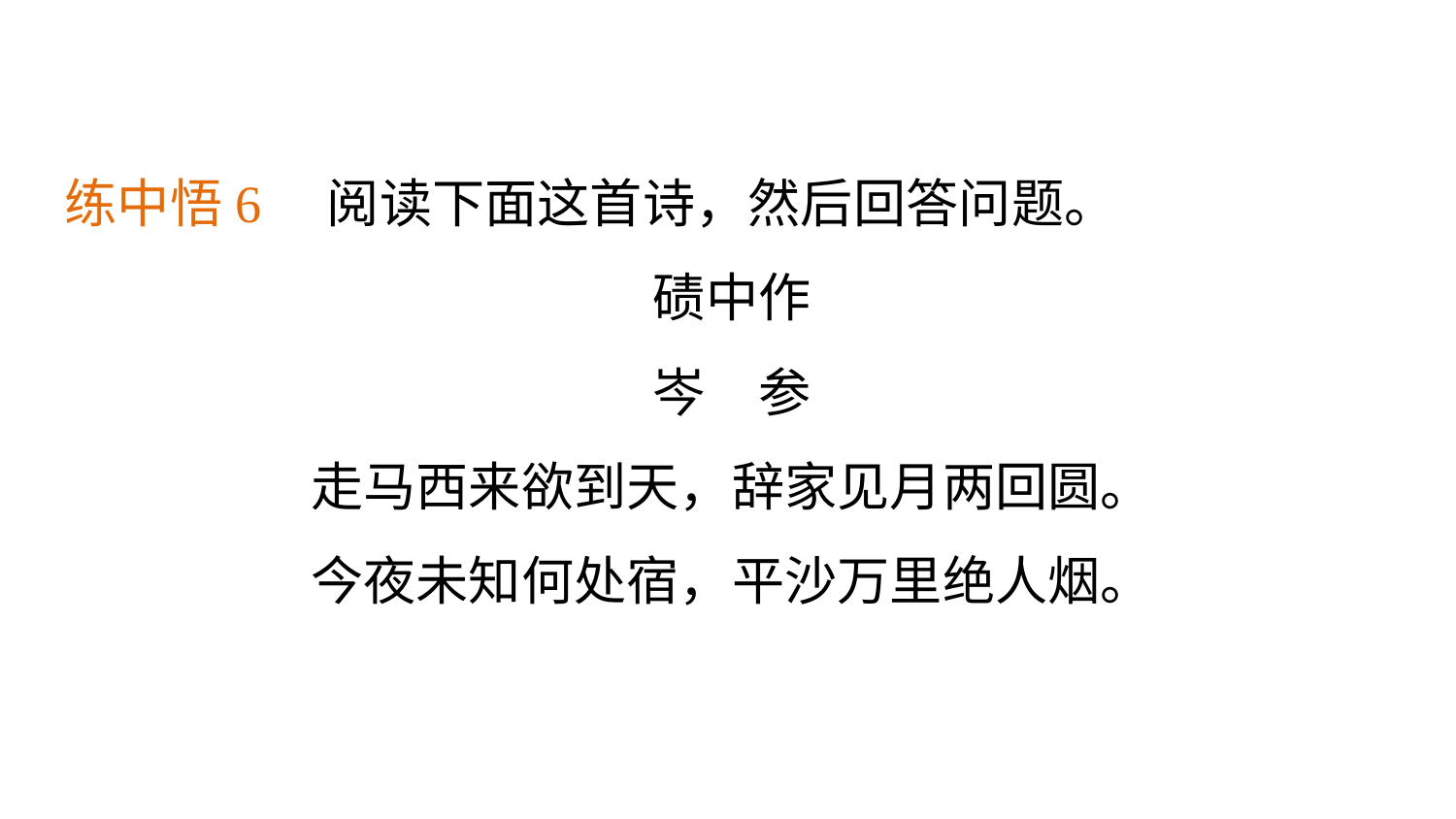

练中悟6　阅读下面这首诗，然后回答问题。
碛中作
岑　参
走马西来欲到天，辞家见月两回圆。
今夜未知何处宿，平沙万里绝人烟。